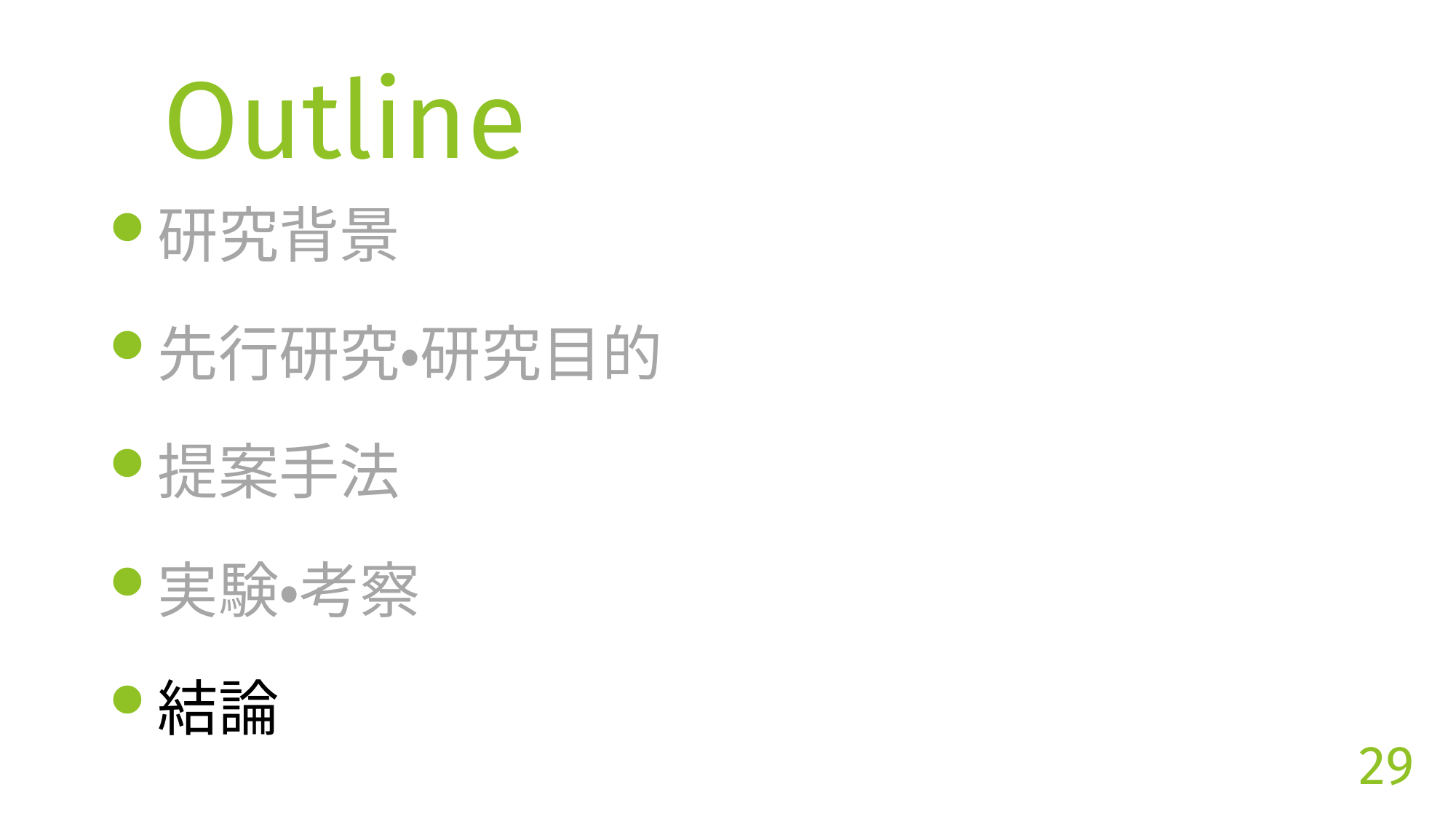

Outline
研究背景

先行研究・研究目的

提案手法

実験・考察

結論
29